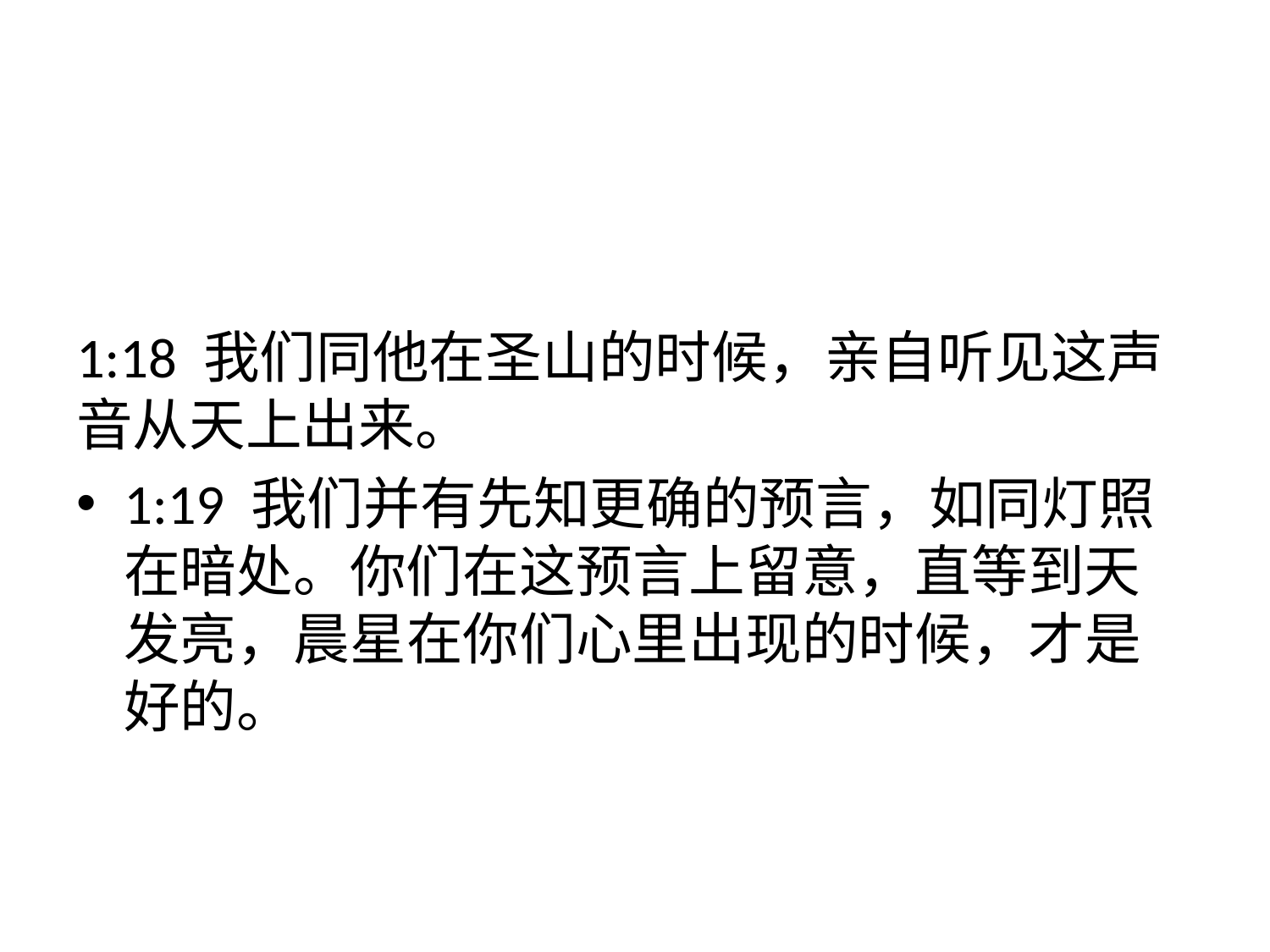

#

1:18 我们同他在圣山的时候，亲自听见这声音从天上出来。
1:19 我们并有先知更确的预言，如同灯照在暗处。你们在这预言上留意，直等到天发亮，晨星在你们心里出现的时候，才是好的。